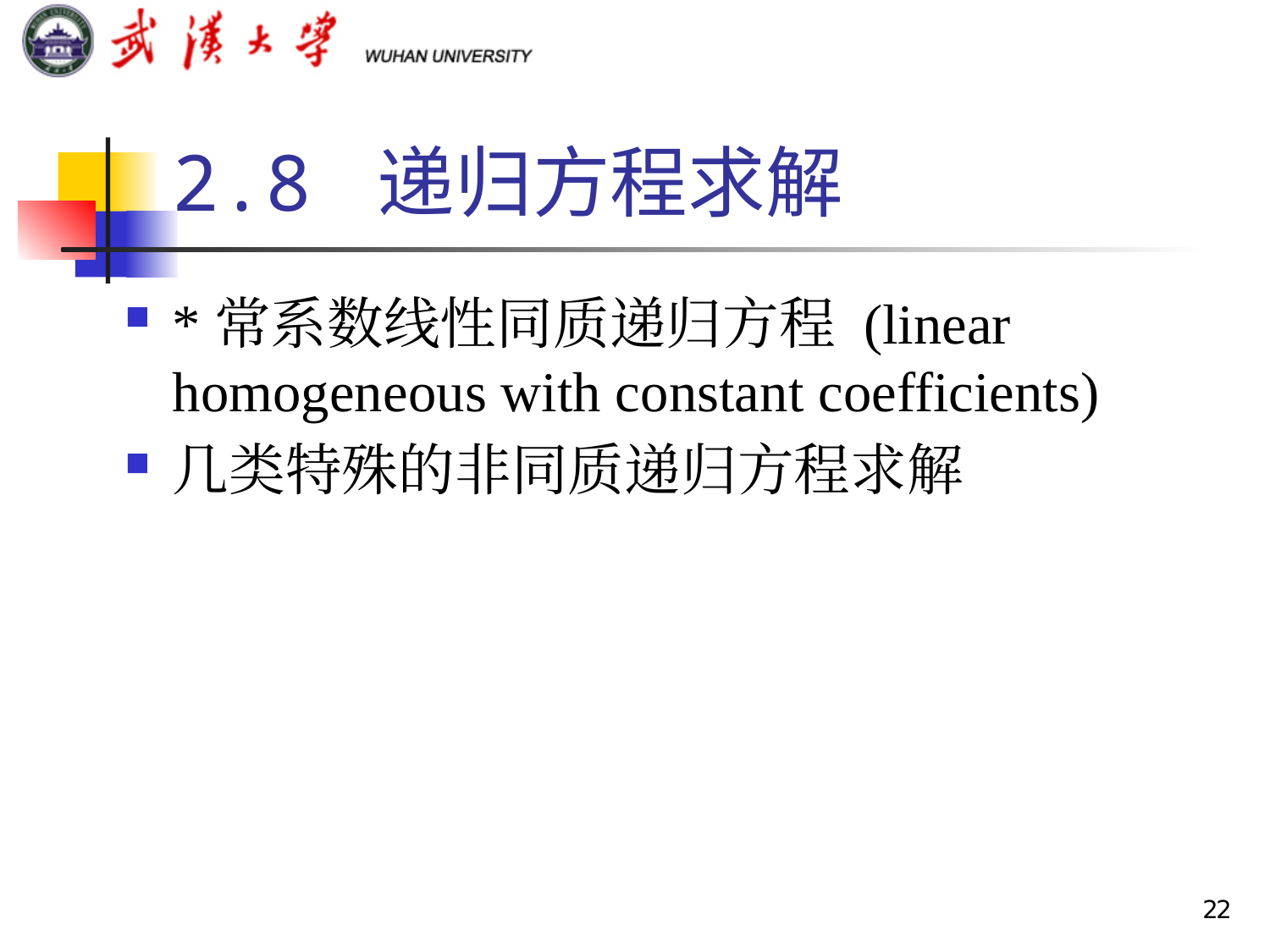

# 2.8 递归方程求解
*常系数线性同质递归方程 (linear homogeneous with constant coefficients)
几类特殊的非同质递归方程求解
22